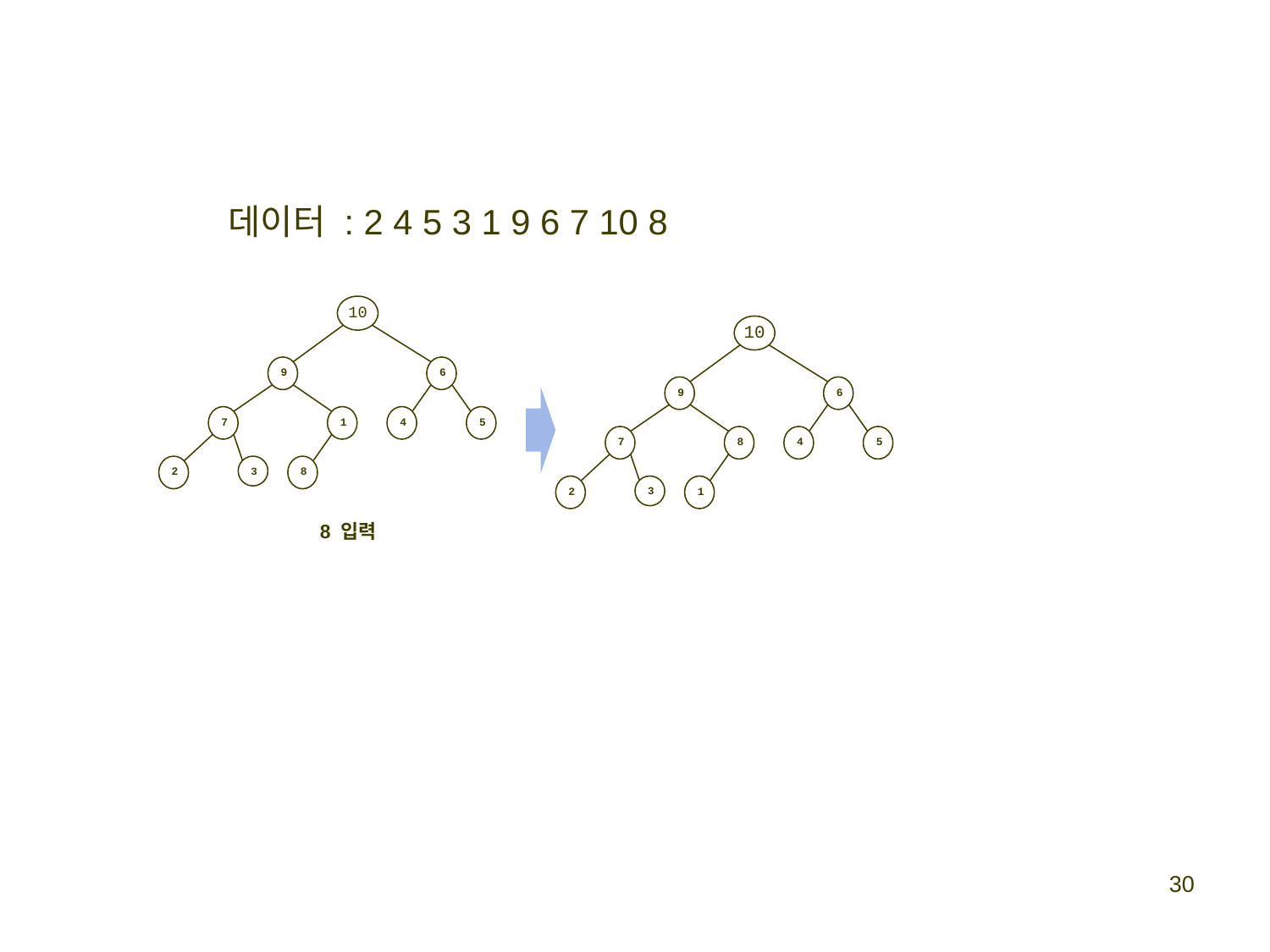

데이터 : 2 4 5 3 1 9 6 7 10 8
10
10
9
6
9
6

7
1
4
5
7
8
4
5
2
3
8
2
3
1
8 입력
30